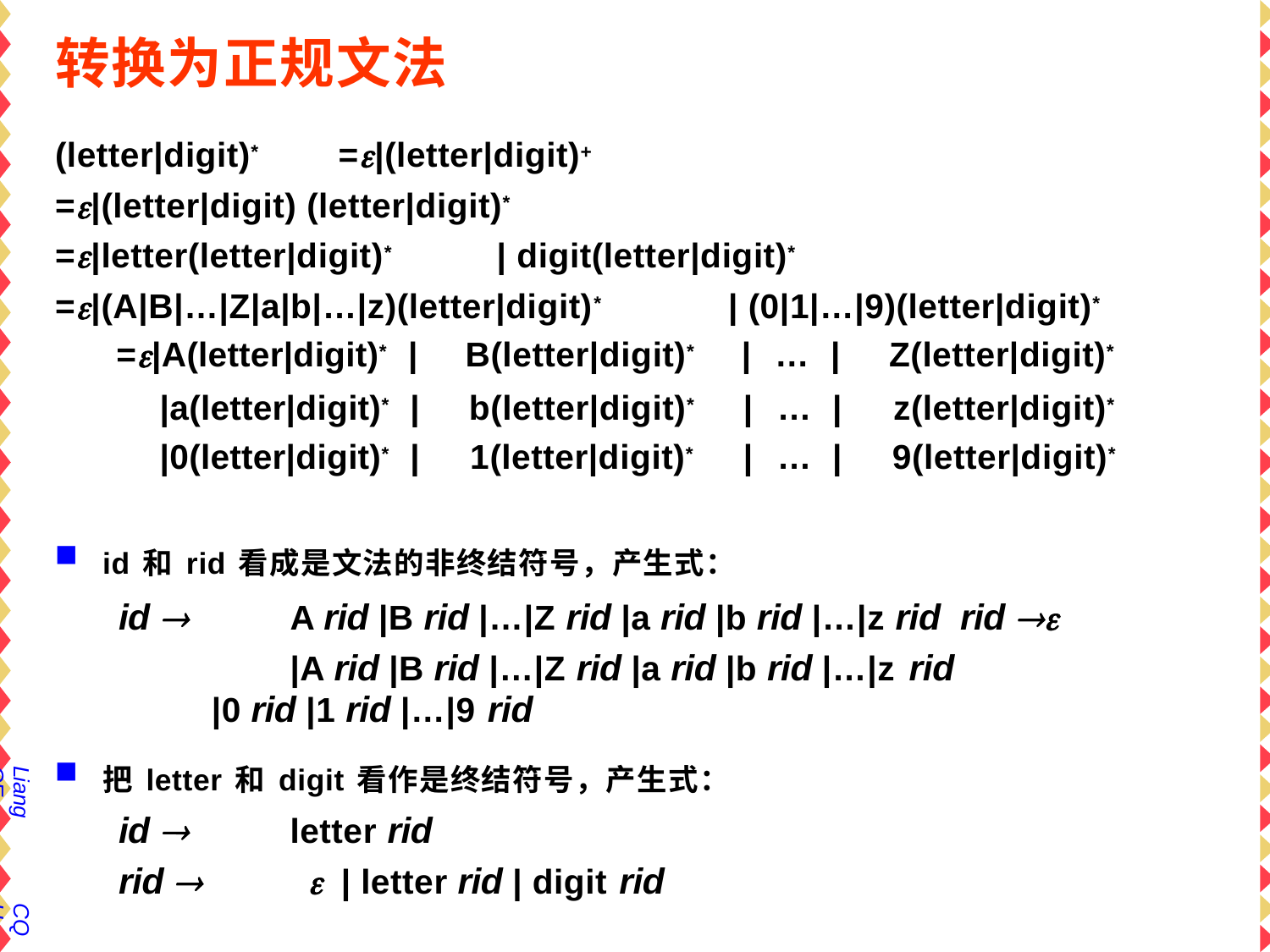

# 转换为正规文法
(letter|digit)*	=ε|(letter|digit)+
=ε|(letter|digit) (letter|digit)*
=ε|letter(letter|digit)*	| digit(letter|digit)*
=ε|(A|B|…|Z|a|b|…|z)(letter|digit)*	| (0|1|…|9)(letter|digit)*
| =ε|A(letter|digit)\* | | | B(letter|digit)\* | | | … | | | Z(letter|digit)\* |
| --- | --- | --- | --- | --- | --- | --- |
| |a(letter|digit)\* | | | b(letter|digit)\* | | | … | | | z(letter|digit)\* |
| |0(letter|digit)\* | | | 1(letter|digit)\* | | | … | | | 9(letter|digit)\* |
id和rid看成是文法的非终结符号，产生式：
id →	A rid |B rid |…|Z rid |a rid |b rid |…|z rid  rid →ε	|A rid |B rid |…|Z rid |a rid |b rid |…|z rid
|0 rid |1 rid |…|9 rid
把letter和digit看作是终结符号，产生式：
id →	letter rid
rid →	ε	| letter rid | digit rid

86
Liang GE
CQU